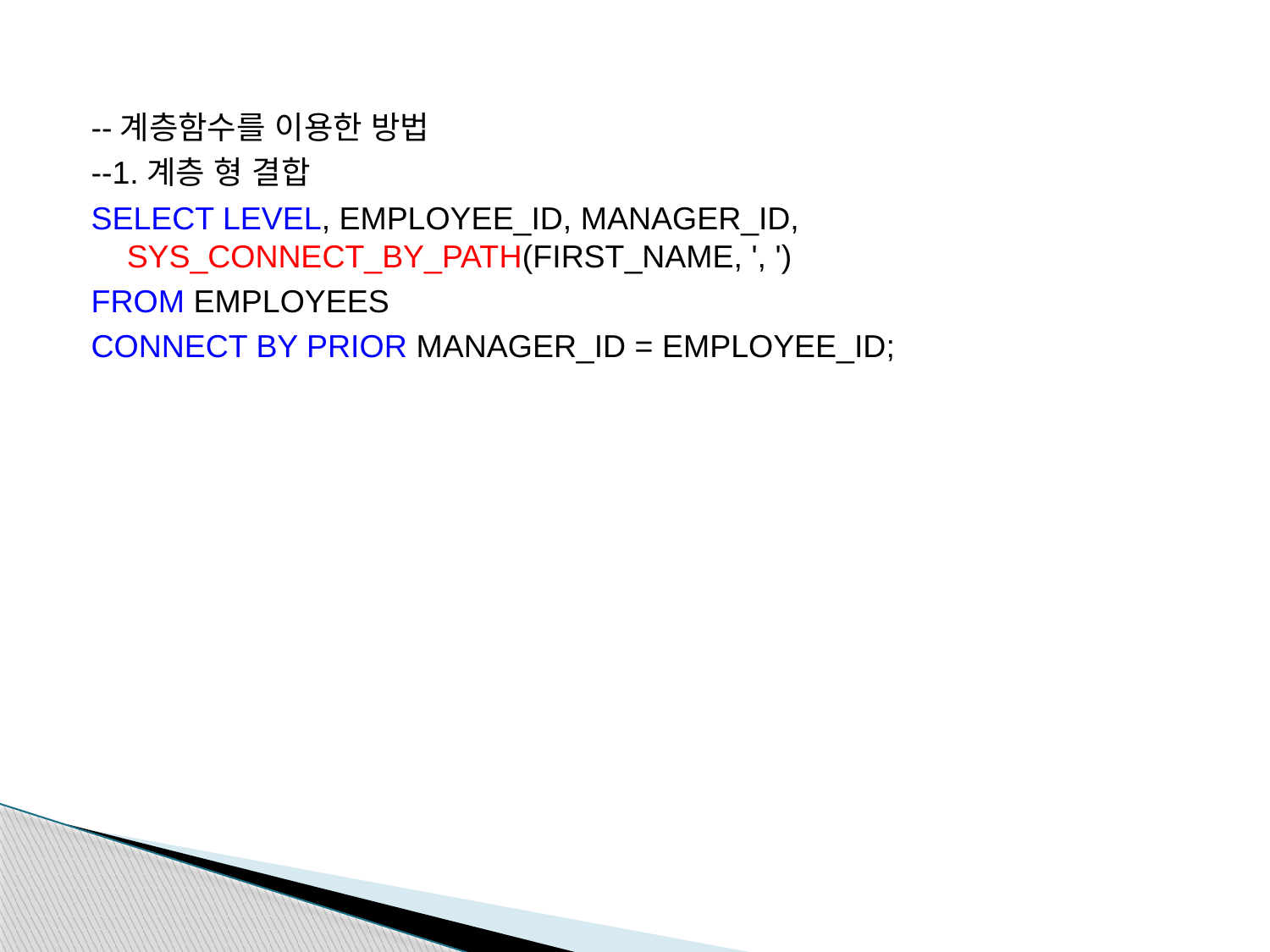

--계층함수를 이용한 방법
--1.계층 형 결합
SELECT LEVEL, EMPLOYEE_ID, MANAGER_ID, SYS_CONNECT_BY_PATH(FIRST_NAME, ', ')
FROM EMPLOYEES
CONNECT BY PRIOR MANAGER_ID = EMPLOYEE_ID;